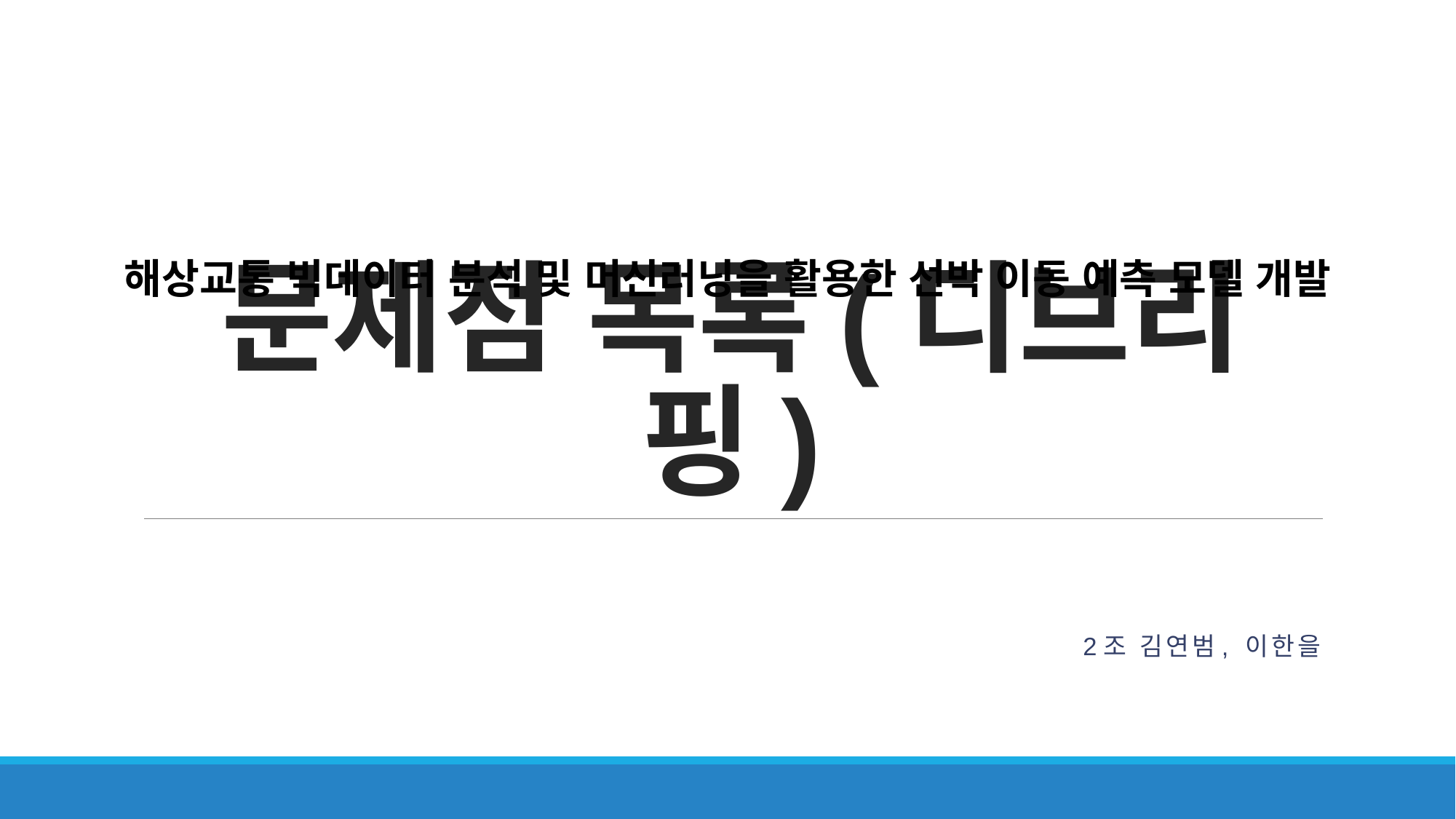

# 문제점 목록(디브리핑)
해상교통 빅데이터 분석 및 머신러닝을 활용한 선박 이동 예측 모델 개발

2조 김연범, 이한을